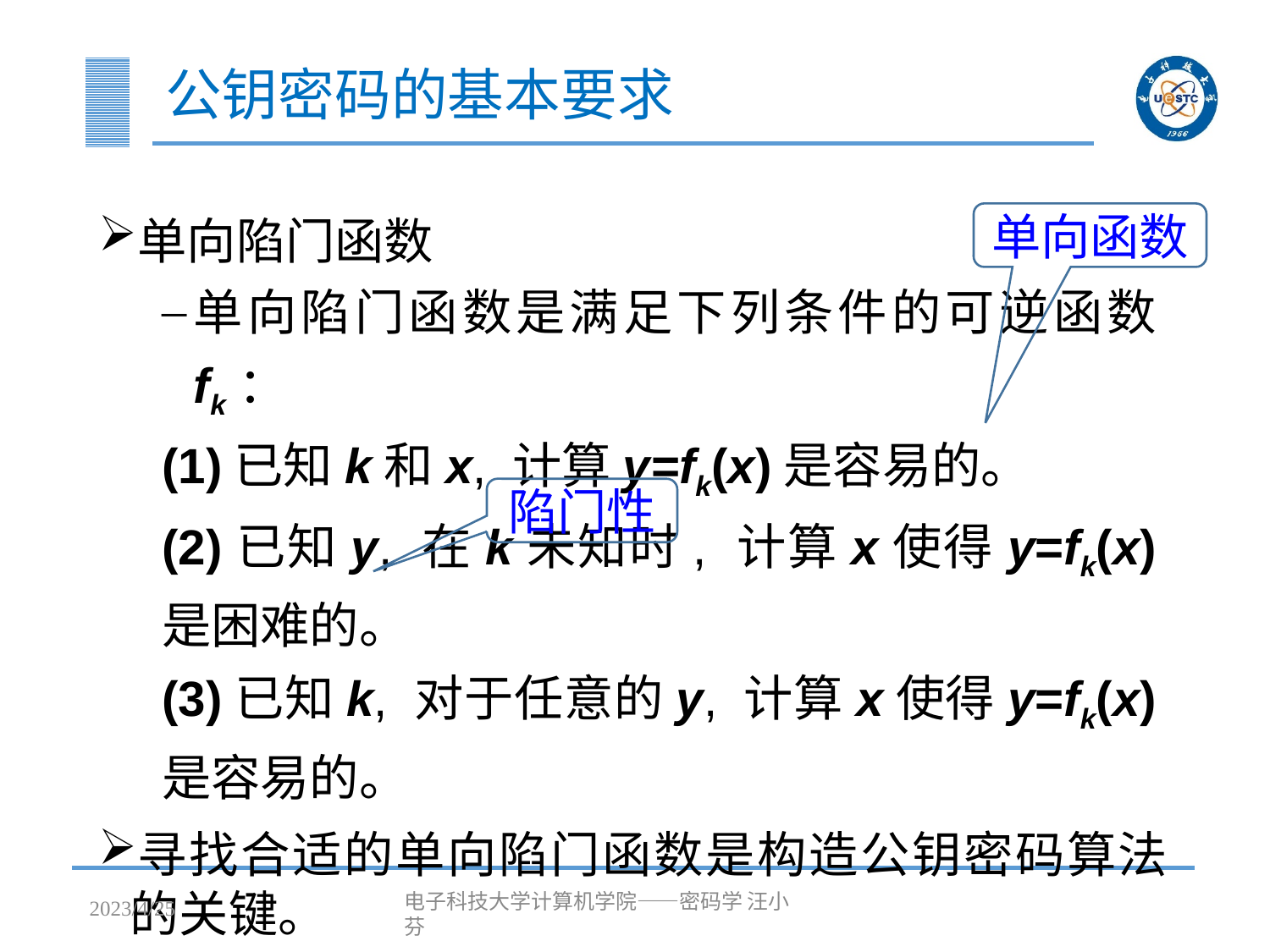

# 公钥密码的基本要求
单向陷门函数
单向陷门函数是满足下列条件的可逆函数fk：
(1)已知k和x, 计算y=fk(x)是容易的。
(2)已知y, 在k未知时, 计算x使得y=fk(x)是困难的。
(3)已知k, 对于任意的y, 计算x使得y=fk(x)是容易的。
寻找合适的单向陷门函数是构造公钥密码算法的关键。

单向函数
陷门性
2023/4/25
电子科技大学计算机学院——密码学 汪小芬